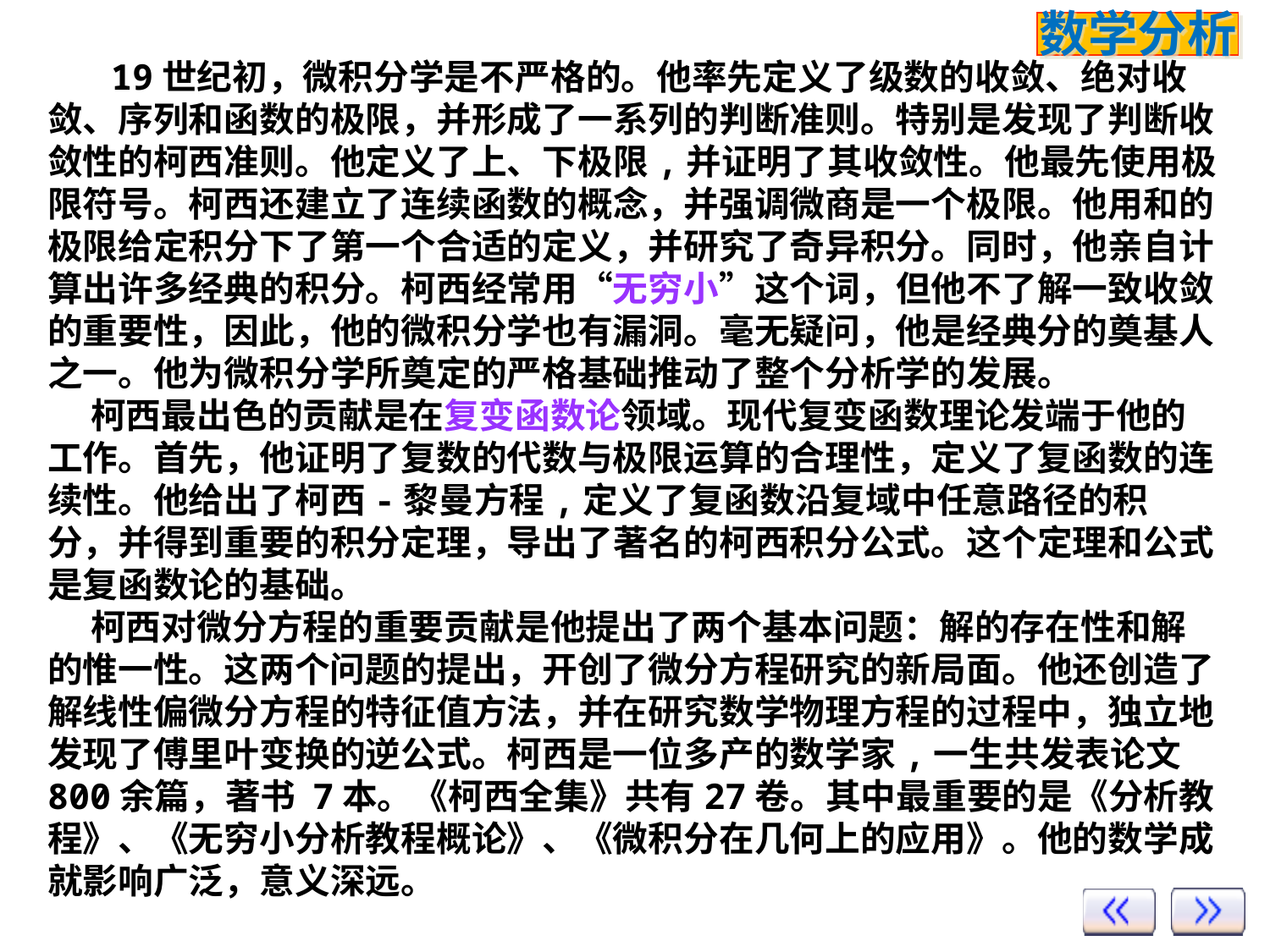

19世纪初，微积分学是不严格的。他率先定义了级数的收敛、绝对收敛、序列和函数的极限，并形成了一系列的判断准则。特别是发现了判断收敛性的柯西准则。他定义了上、下极限,并证明了其收敛性。他最先使用极限符号。柯西还建立了连续函数的概念，并强调微商是一个极限。他用和的极限给定积分下了第一个合适的定义，并研究了奇异积分。同时，他亲自计算出许多经典的积分。柯西经常用“无穷小”这个词，但他不了解一致收敛的重要性，因此，他的微积分学也有漏洞。毫无疑问，他是经典分的奠基人之一。他为微积分学所奠定的严格基础推动了整个分析学的发展。
　 柯西最出色的贡献是在复变函数论领域。现代复变函数理论发端于他的工作。首先，他证明了复数的代数与极限运算的合理性，定义了复函数的连续性。他给出了柯西-黎曼方程,定义了复函数沿复域中任意路径的积分，并得到重要的积分定理，导出了著名的柯西积分公式。这个定理和公式是复函数论的基础。
　 柯西对微分方程的重要贡献是他提出了两个基本问题：解的存在性和解的惟一性。这两个问题的提出，开创了微分方程研究的新局面。他还创造了解线性偏微分方程的特征值方法，并在研究数学物理方程的过程中，独立地发现了傅里叶变换的逆公式。柯西是一位多产的数学家,一生共发表论文800余篇，著书 7本。《柯西全集》共有27卷。其中最重要的是《分析教程》、《无穷小分析教程概论》、《微积分在几何上的应用》。他的数学成就影响广泛，意义深远。